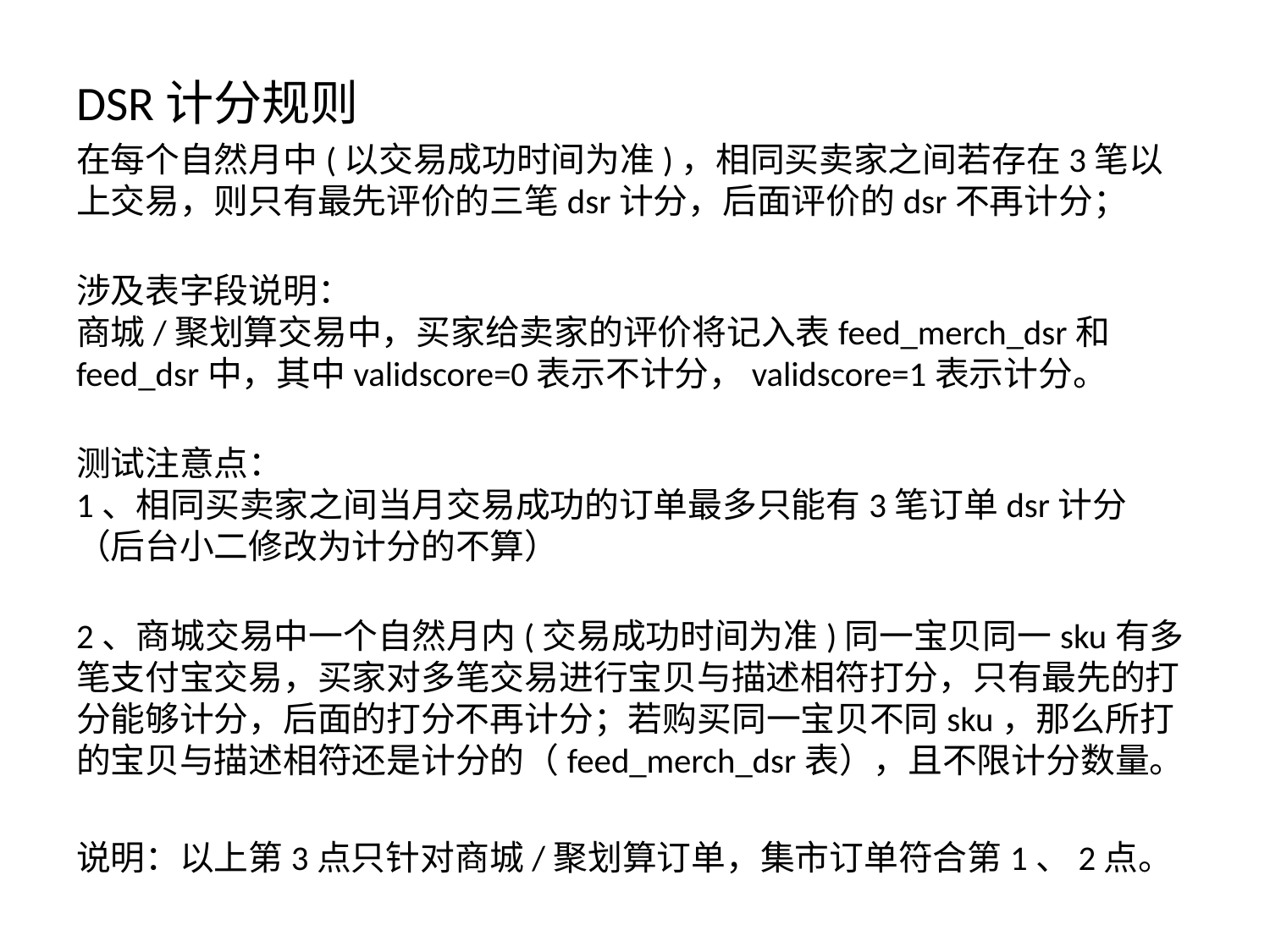

DSR计分规则
在每个自然月中(以交易成功时间为准)，相同买卖家之间若存在3笔以上交易，则只有最先评价的三笔dsr计分，后面评价的dsr不再计分；
 
涉及表字段说明： 
商城/聚划算交易中，买家给卖家的评价将记入表feed_merch_dsr和feed_dsr中，其中validscore=0表示不计分，validscore=1表示计分。
测试注意点： 
1、相同买卖家之间当月交易成功的订单最多只能有3笔订单dsr计分（后台小二修改为计分的不算）
2、商城交易中一个自然月内(交易成功时间为准)同一宝贝同一sku有多笔支付宝交易，买家对多笔交易进行宝贝与描述相符打分，只有最先的打分能够计分，后面的打分不再计分；若购买同一宝贝不同sku，那么所打的宝贝与描述相符还是计分的（feed_merch_dsr表），且不限计分数量。

说明：以上第3点只针对商城/聚划算订单，集市订单符合第1、2点。